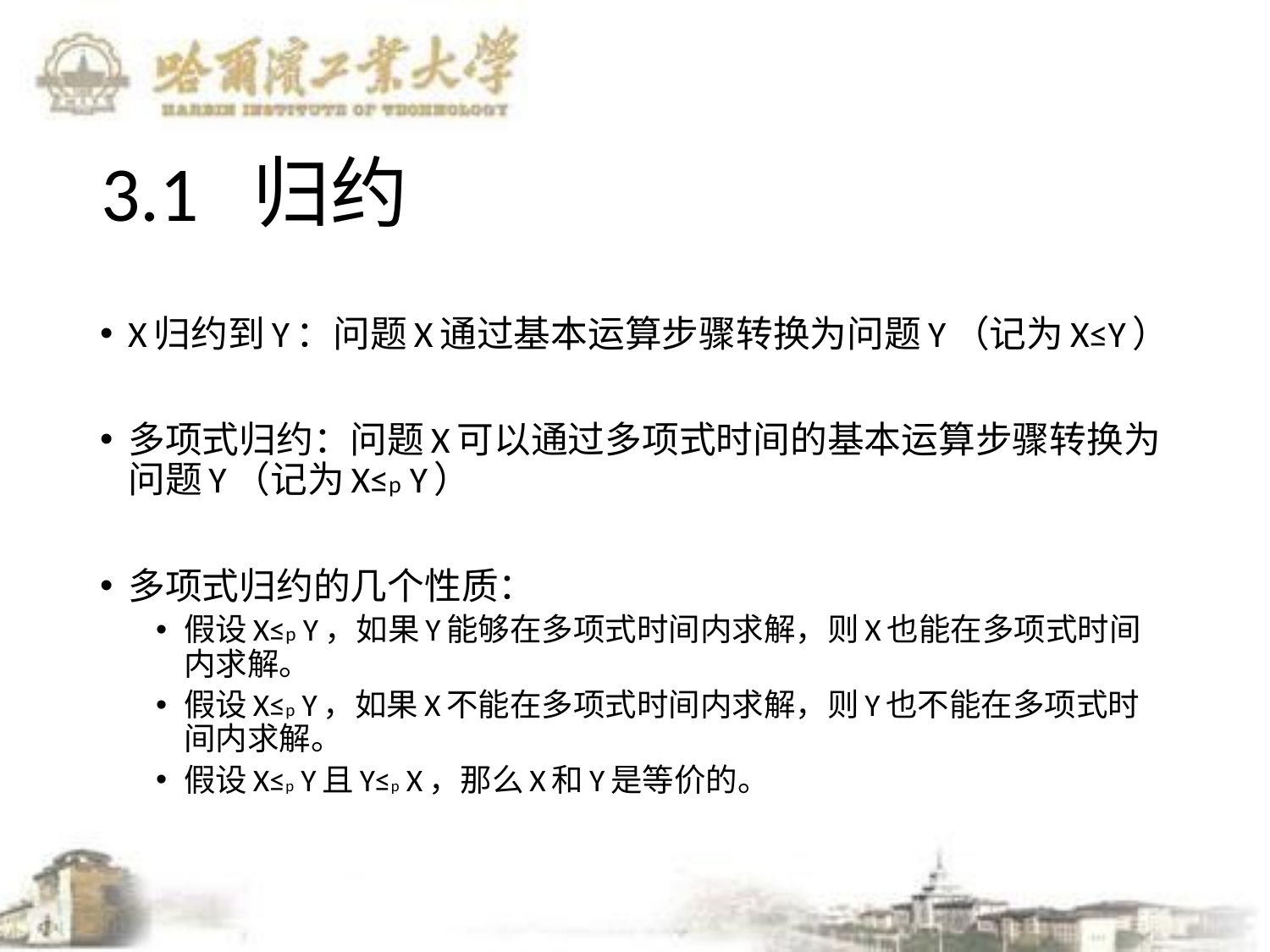

# 3.1  归约
X归约到Y：问题X通过基本运算步骤转换为问题Y（记为X≤Y）

多项式归约：问题X可以通过多项式时间的基本运算步骤转换为问题Y（记为X≤p Y）

多项式归约的几个性质：
假设X≤p Y，如果Y能够在多项式时间内求解，则X也能在多项式时间内求解。
假设X≤p Y，如果X不能在多项式时间内求解，则Y也不能在多项式时间内求解。
假设X≤p Y且Y≤p X，那么X和Y是等价的。